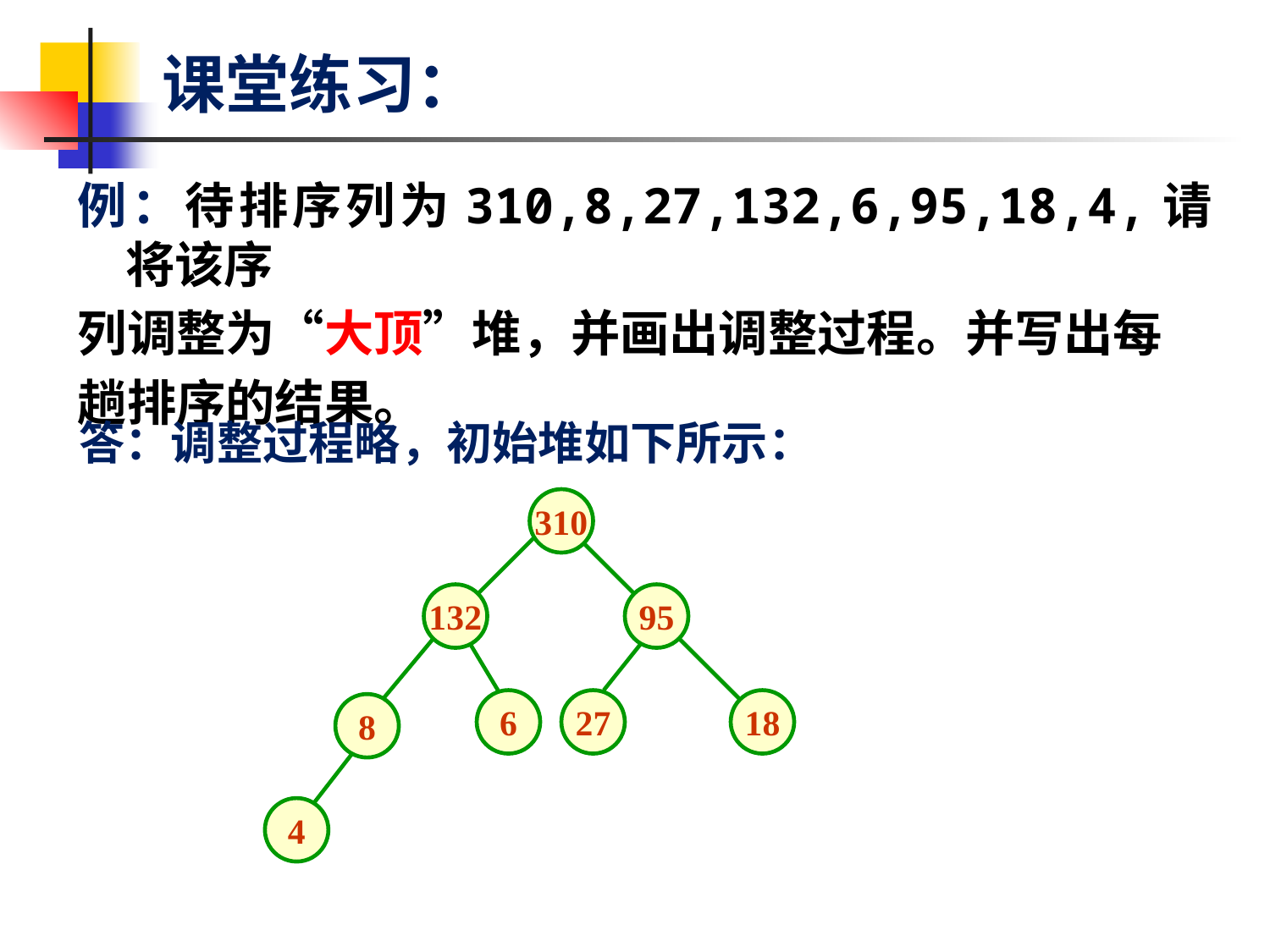

课堂练习：
例：待排序列为310,8,27,132,6,95,18,4,请将该序
列调整为“大顶”堆，并画出调整过程。并写出每
趟排序的结果。
答：调整过程略，初始堆如下所示：

310

132
95

6
27
18
8

4